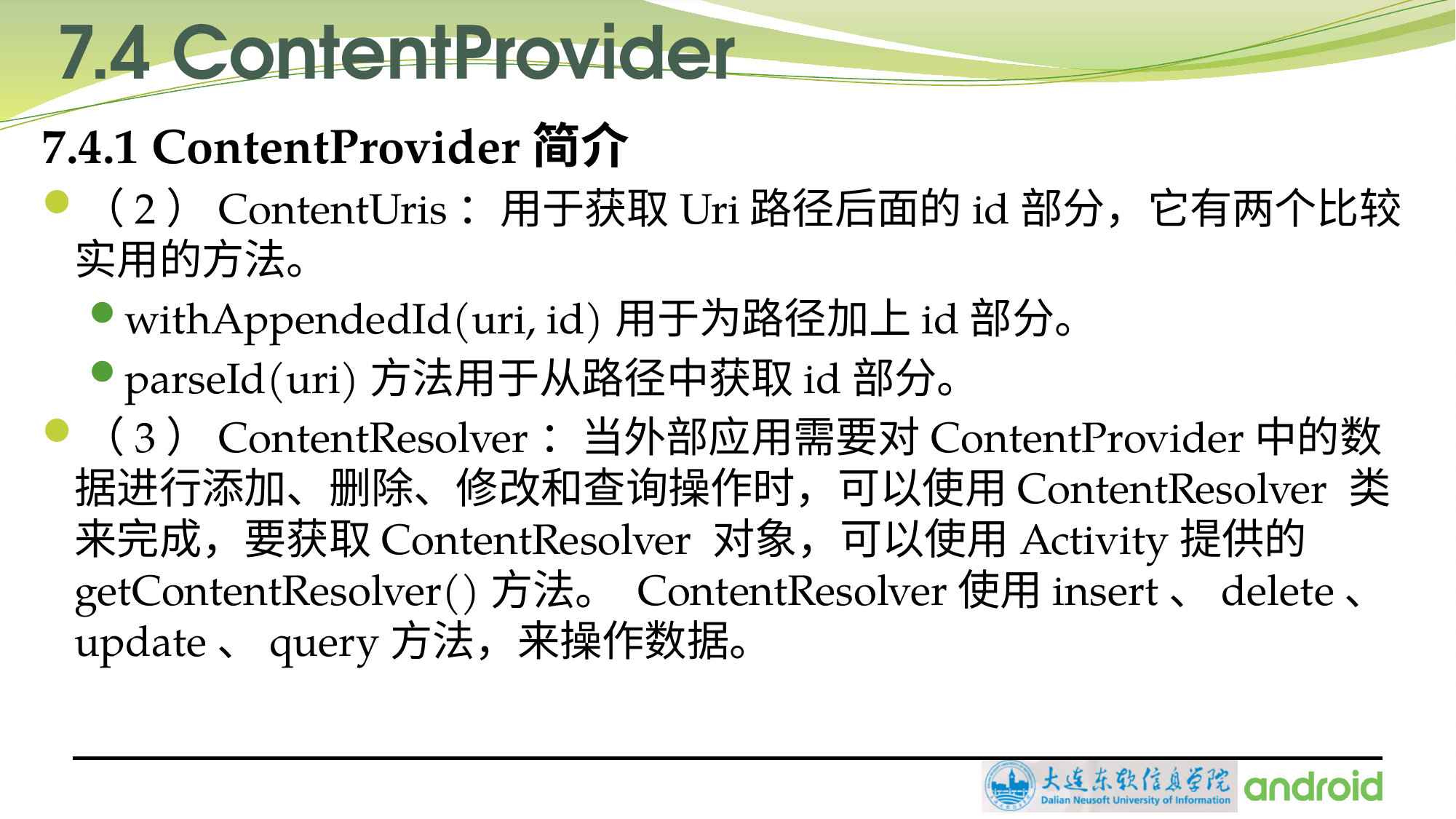

# 7.4 ContentProvider
7.4.1 ContentProvider简介
（2）ContentUris：用于获取Uri路径后面的id部分，它有两个比较实用的方法。
withAppendedId(uri, id)用于为路径加上id部分。
parseId(uri)方法用于从路径中获取id部分。
（3）ContentResolver：当外部应用需要对ContentProvider中的数据进行添加、删除、修改和查询操作时，可以使用ContentResolver 类来完成，要获取ContentResolver 对象，可以使用Activity提供的getContentResolver()方法。 ContentResolver使用insert、delete、update、query方法，来操作数据。